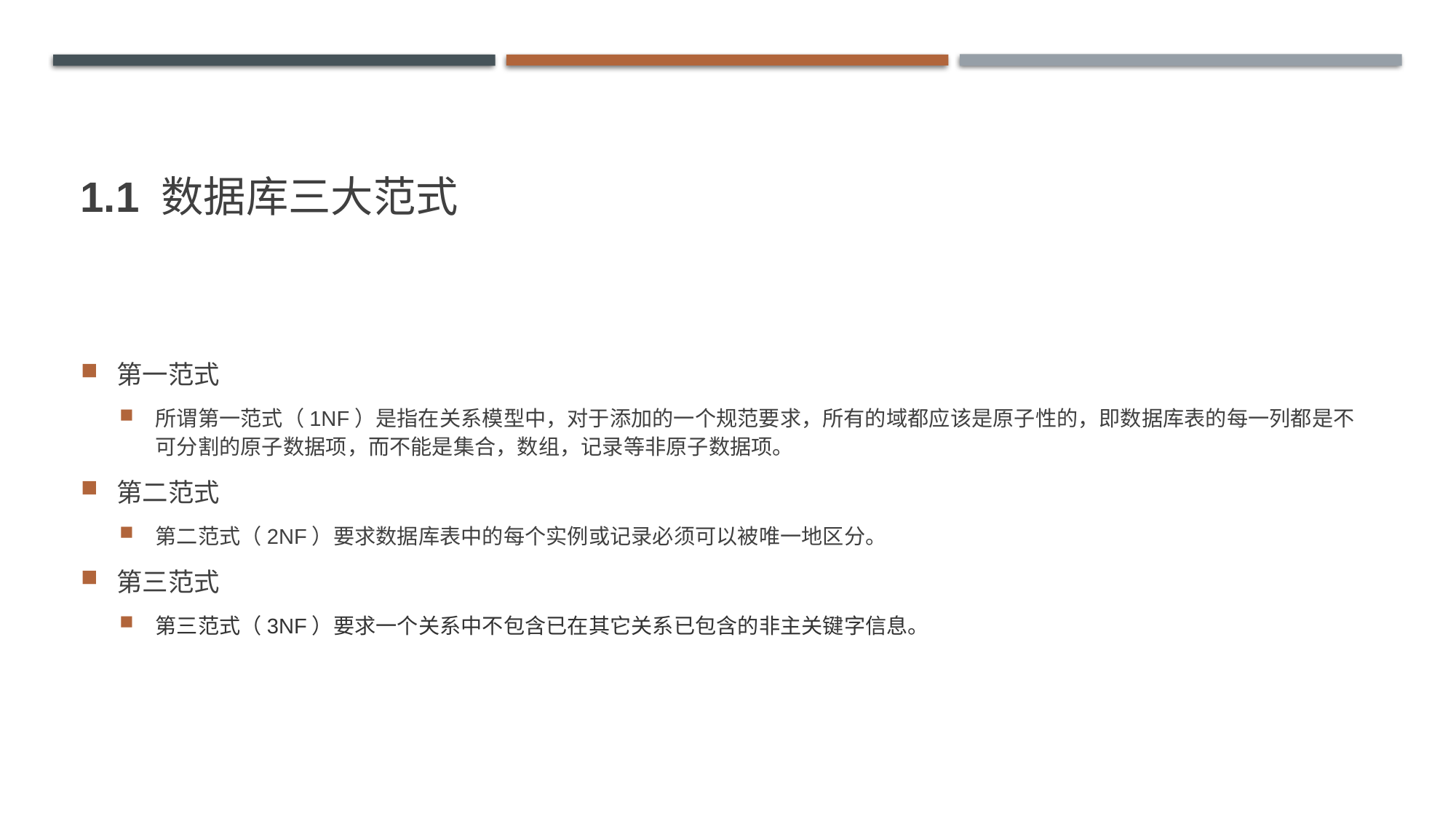

# 1.1 数据库三大范式
第一范式
所谓第一范式（1NF）是指在关系模型中，对于添加的一个规范要求，所有的域都应该是原子性的，即数据库表的每一列都是不可分割的原子数据项，而不能是集合，数组，记录等非原子数据项。
第二范式
第二范式（2NF）要求数据库表中的每个实例或记录必须可以被唯一地区分。
第三范式
第三范式（3NF）要求一个关系中不包含已在其它关系已包含的非主关键字信息。